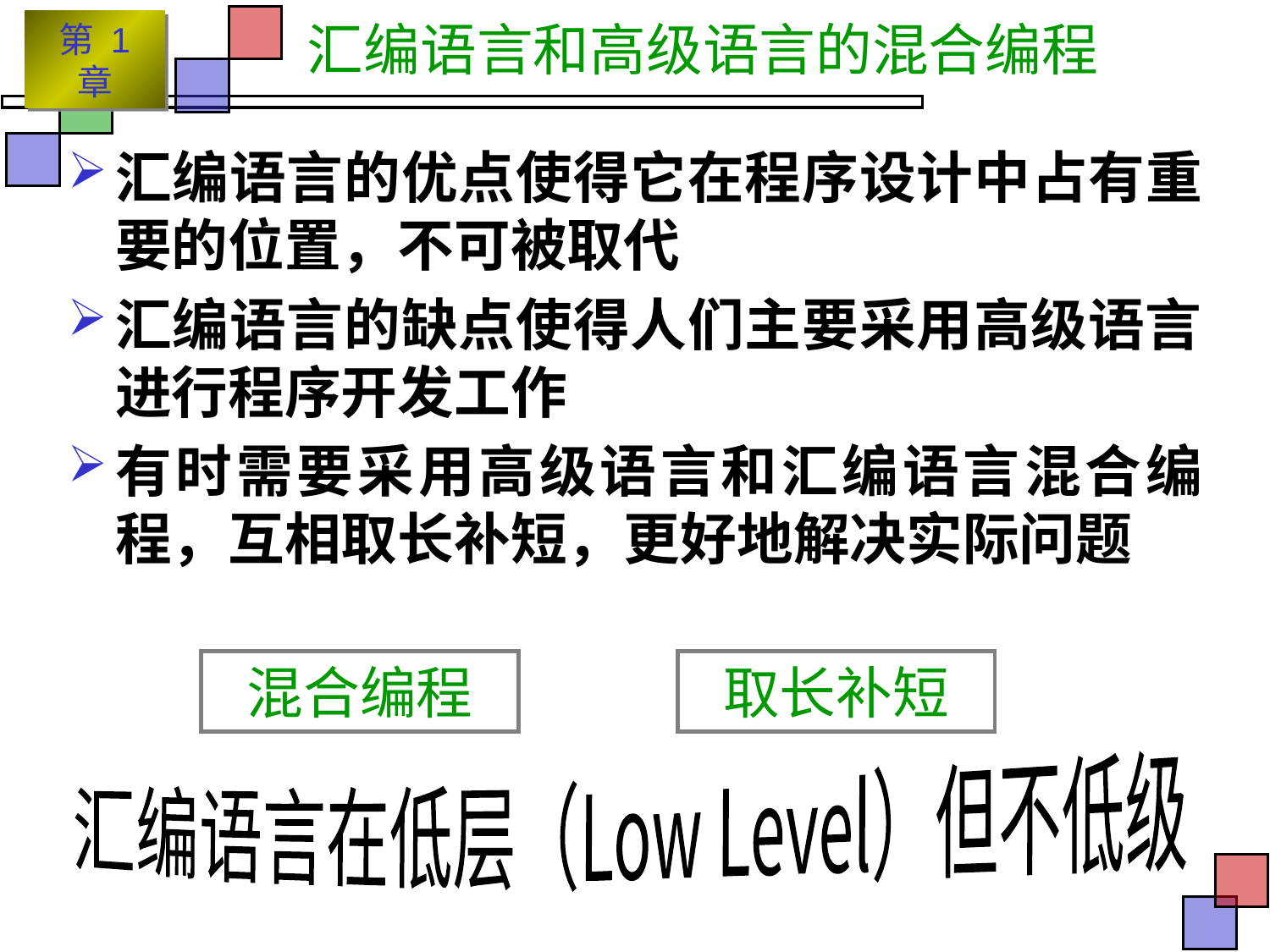

# 汇编语言和高级语言的混合编程
汇编语言的优点使得它在程序设计中占有重要的位置，不可被取代
汇编语言的缺点使得人们主要采用高级语言进行程序开发工作
有时需要采用高级语言和汇编语言混合编程，互相取长补短，更好地解决实际问题
混合编程
取长补短
汇编语言在低层（Low Level）但不低级